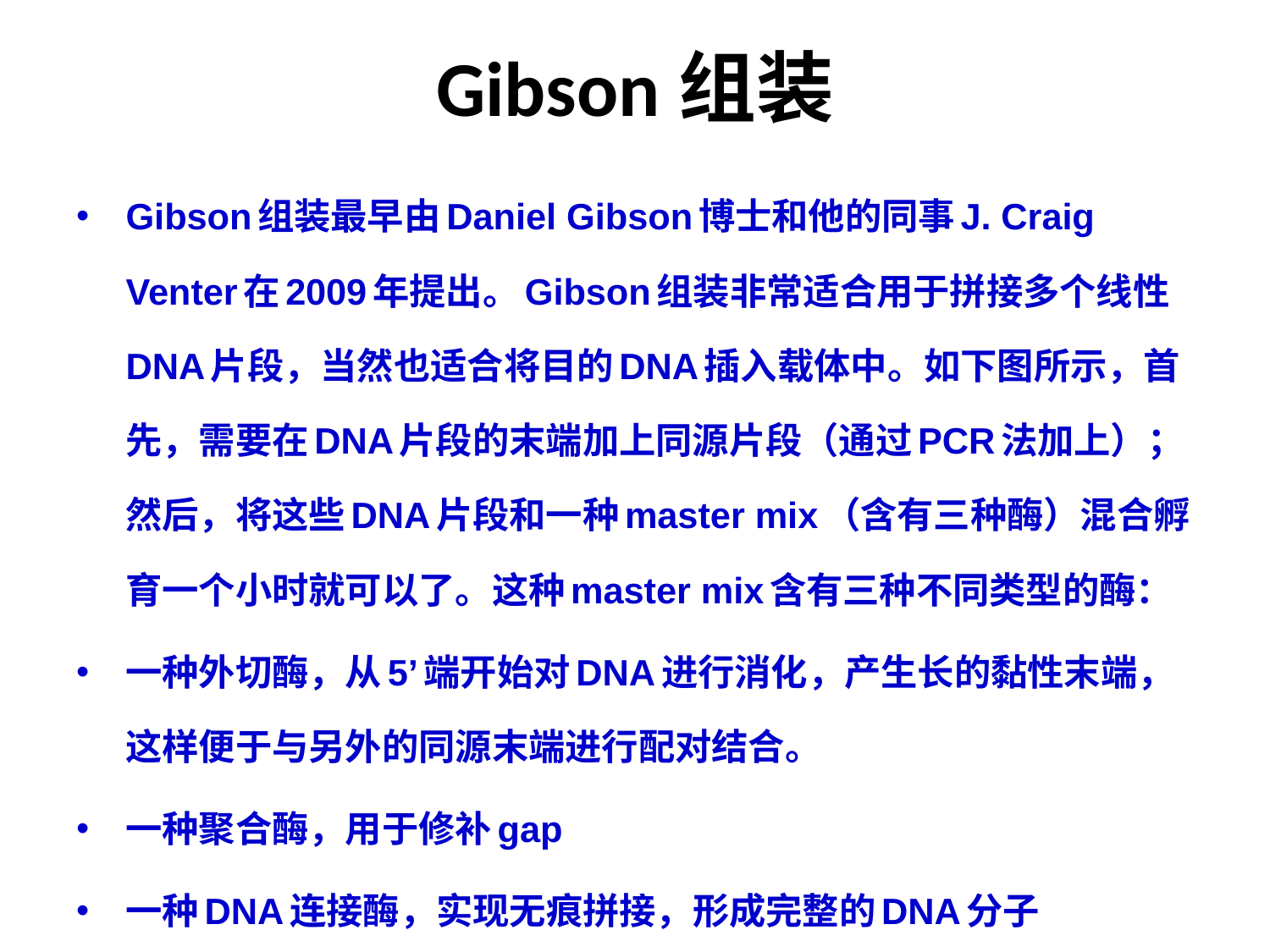

# Gibson组装
Gibson组装最早由Daniel Gibson博士和他的同事J. Craig Venter在2009年提出。Gibson组装非常适合用于拼接多个线性DNA片段，当然也适合将目的DNA插入载体中。如下图所示，首先，需要在DNA片段的末端加上同源片段（通过PCR法加上）；然后，将这些DNA片段和一种master mix（含有三种酶）混合孵育一个小时就可以了。这种master mix含有三种不同类型的酶：
一种外切酶，从5’端开始对DNA进行消化，产生长的黏性末端，这样便于与另外的同源末端进行配对结合。
一种聚合酶，用于修补gap
一种DNA连接酶，实现无痕拼接，形成完整的DNA分子